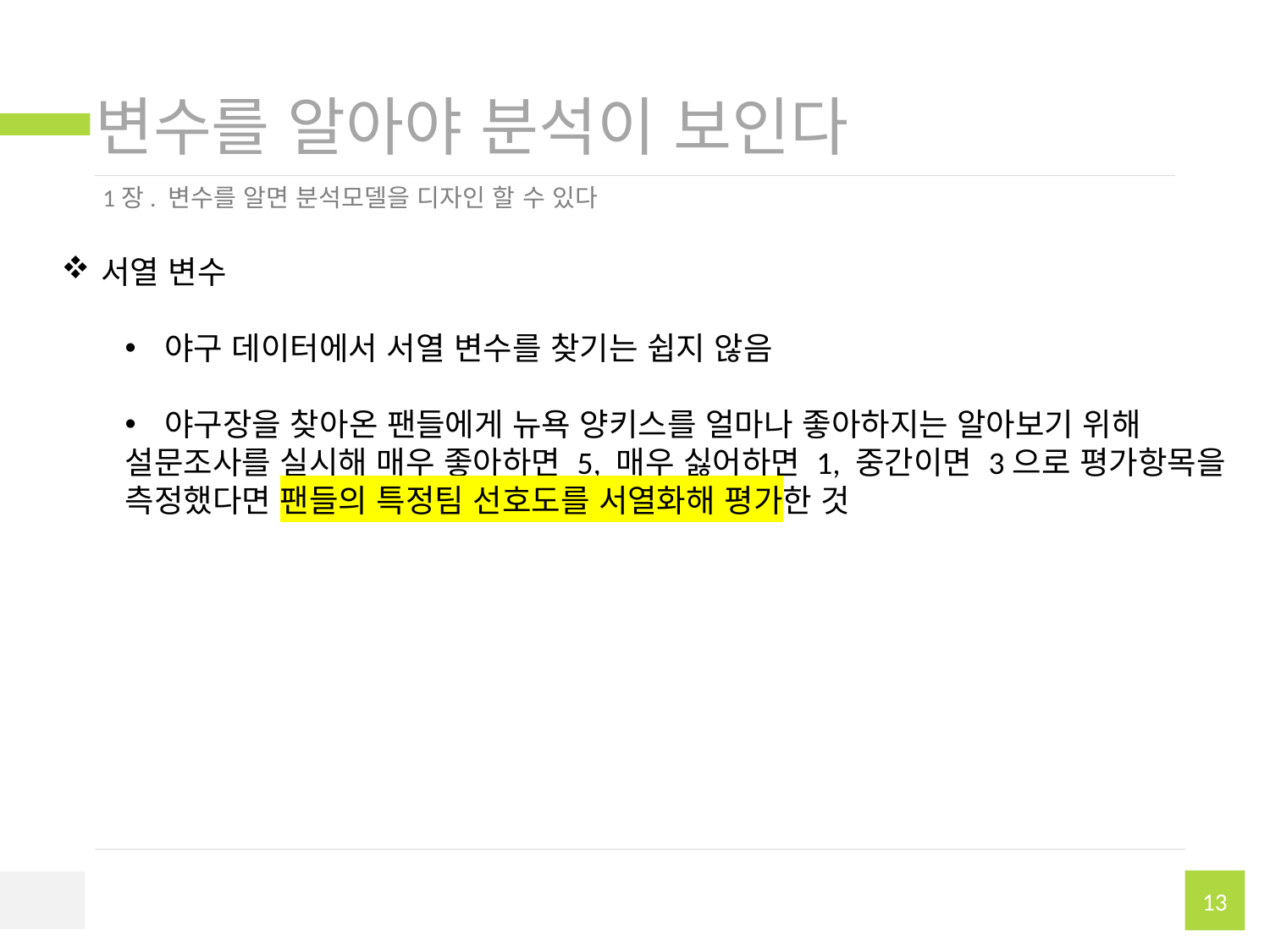

# 변수를 알아야 분석이 보인다
1장. 변수를 알면 분석모델을 디자인 할 수 있다
서열 변수

야구 데이터에서 서열 변수를 찾기는 쉽지 않음

야구장을 찾아온 팬들에게 뉴욕 양키스를 얼마나 좋아하지는 알아보기 위해
설문조사를 실시해 매우 좋아하면 5, 매우 싫어하면 1, 중간이면 3으로 평가항목을
측정했다면 팬들의 특정팀 선호도를 서열화해 평가한 것